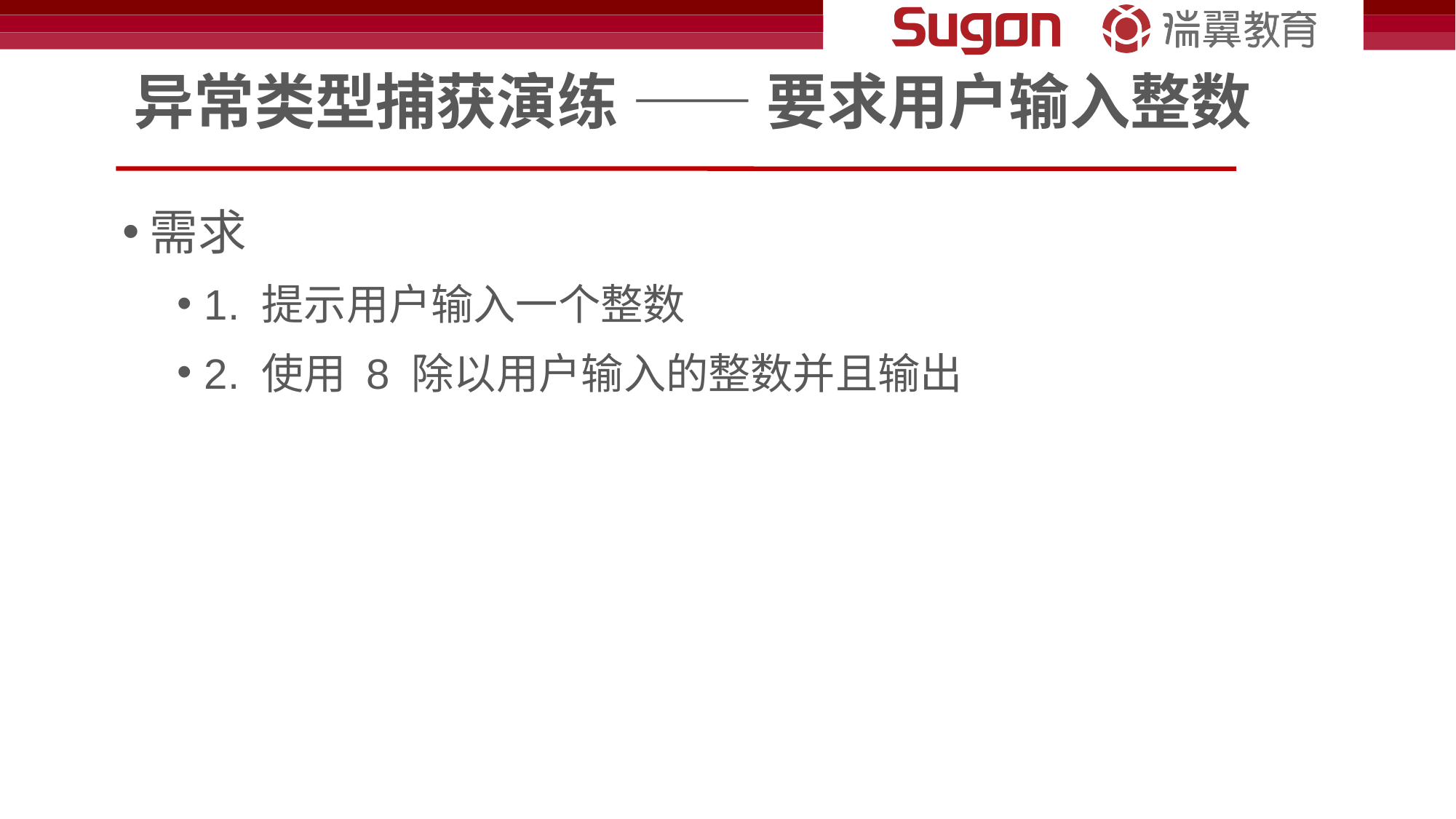

# 异常类型捕获演练 —— 要求用户输入整数
需求
1. 提示用户输入一个整数
2. 使用 8 除以用户输入的整数并且输出